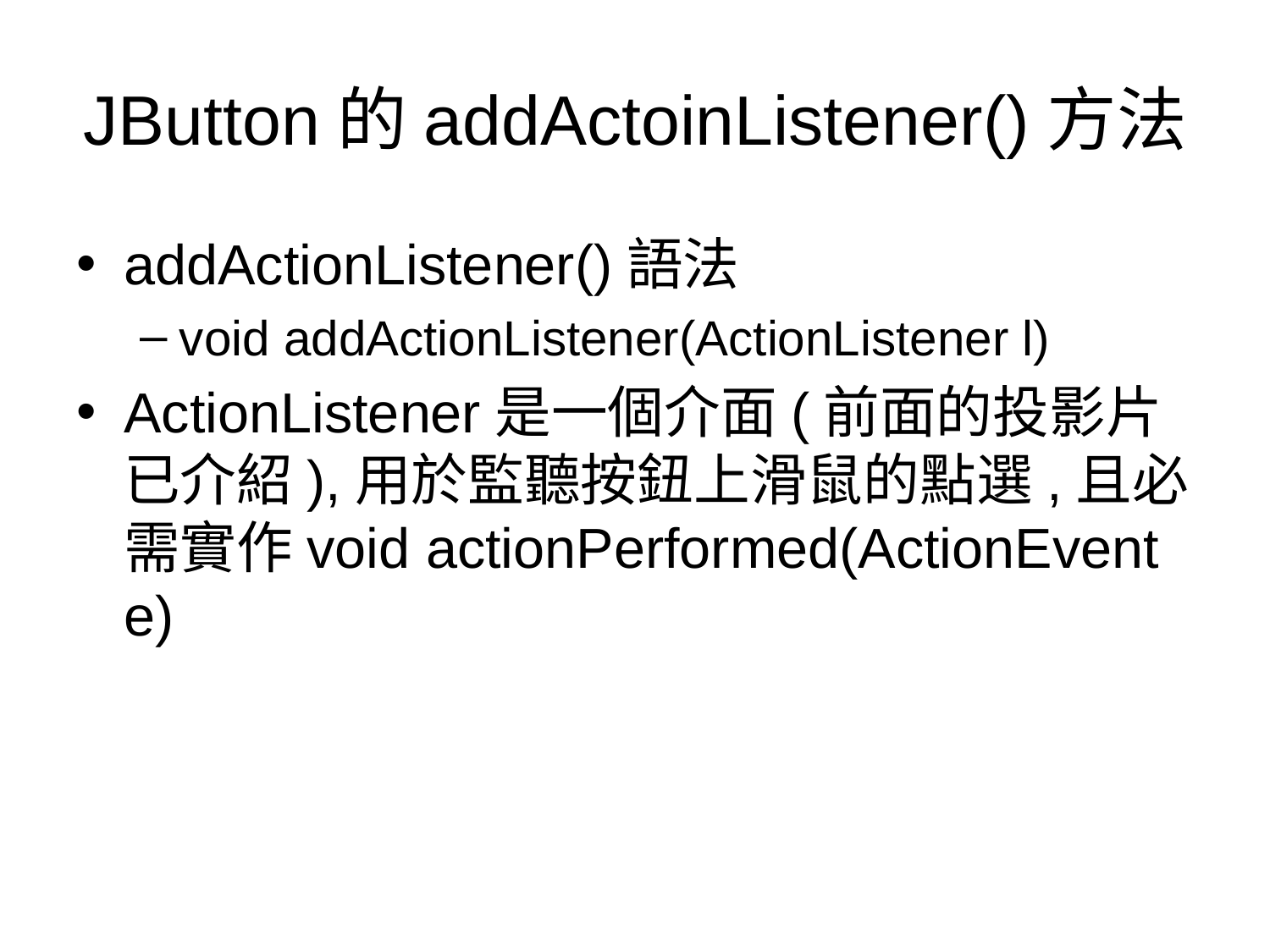

# JButton的addActoinListener()方法
addActionListener()語法
void addActionListener(ActionListener l)
ActionListener是一個介面(前面的投影片已介紹),用於監聽按鈕上滑鼠的點選,且必需實作void actionPerformed(ActionEvent e)